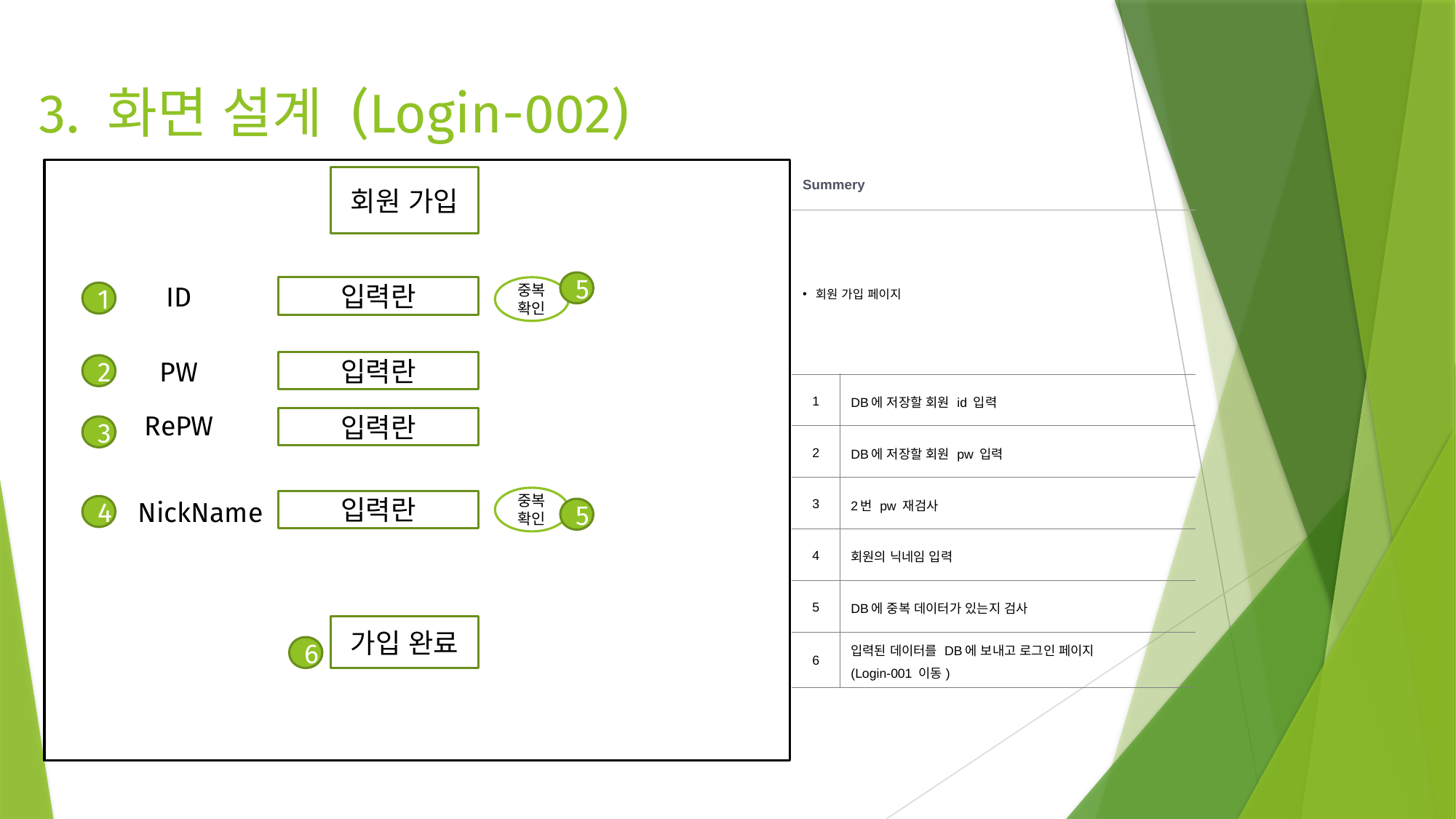

# 3. 화면 설계 (Login-002)

| Summery |  |
| --- | --- |
| 회원 가입 페이지 |  |
| 1 | DB에 저장할 회원 id 입력 |
| 2 | DB에 저장할 회원 pw 입력 |
| 3 | 2번 pw 재검사 |
| 4 | 회원의 닉네임 입력 |
| 5 | DB에 중복 데이터가 있는지 검사 |
| 6 | 입력된 데이터를 DB에 보내고 로그인 페이지 (Login-001 이동) |
회원 가입
5
ID
입력란
중복확인
1
입력란
PW
2
RePW
입력란
3
중복확인
입력란
NickName
4
5
가입 완료
6